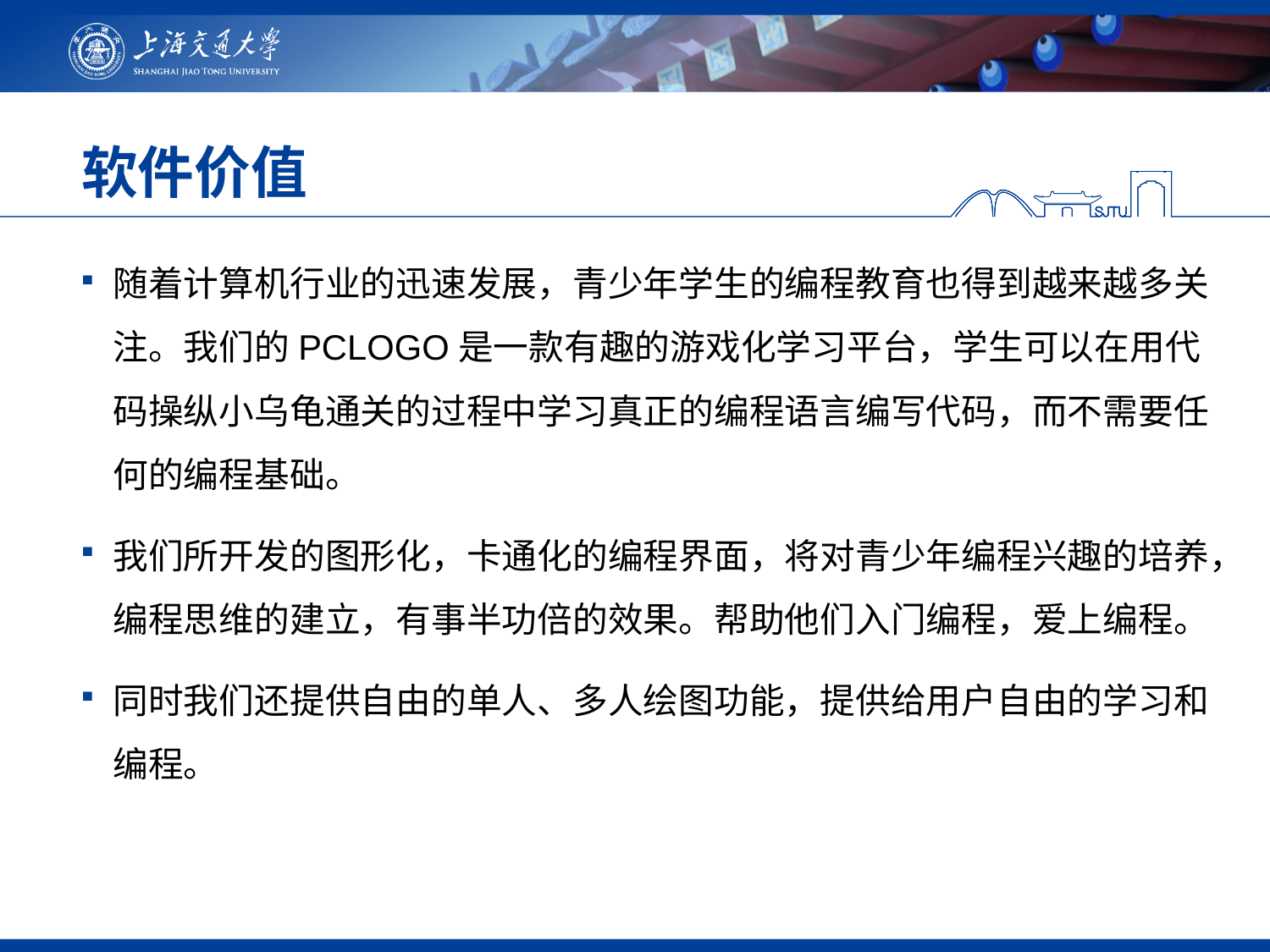

# 软件价值
随着计算机行业的迅速发展，青少年学生的编程教育也得到越来越多关注。我们的PCLOGO是一款有趣的游戏化学习平台，学生可以在用代码操纵小乌龟通关的过程中学习真正的编程语言编写代码，而不需要任何的编程基础。
我们所开发的图形化，卡通化的编程界面，将对青少年编程兴趣的培养，编程思维的建立，有事半功倍的效果。帮助他们入门编程，爱上编程。
同时我们还提供自由的单人、多人绘图功能，提供给用户自由的学习和编程。